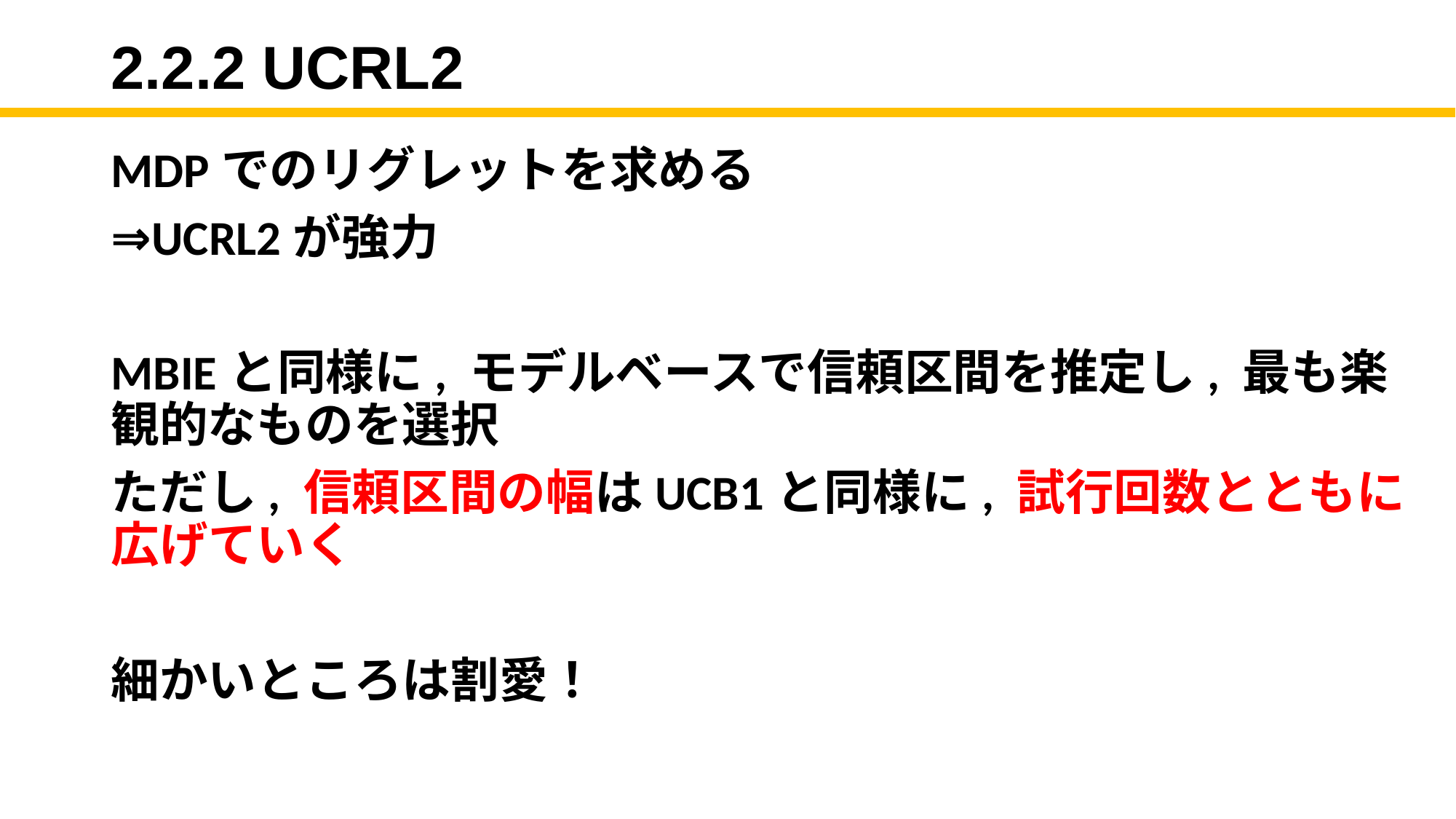

# 2.2.2 UCRL2
MDPでのリグレットを求める
⇒UCRL2が強力

MBIEと同様に, モデルベースで信頼区間を推定し, 最も楽観的なものを選択
ただし, 信頼区間の幅はUCB1と同様に, 試行回数とともに広げていく

細かいところは割愛！